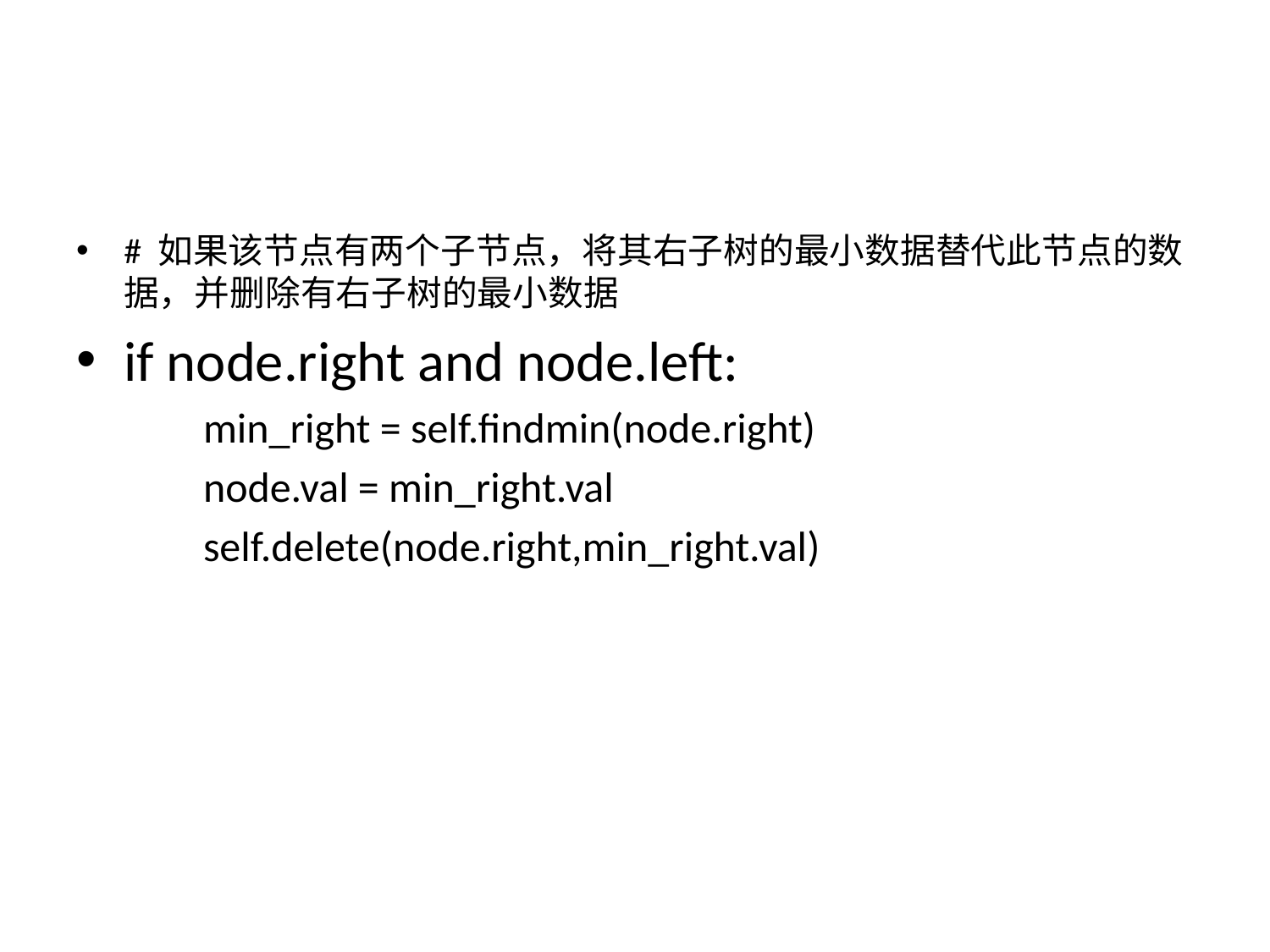

#
# 如果该节点有两个子节点，将其右子树的最小数据替代此节点的数据，并删除有右子树的最小数据
if node.right and node.left:
min_right = self.findmin(node.right)
node.val = min_right.val
self.delete(node.right,min_right.val)